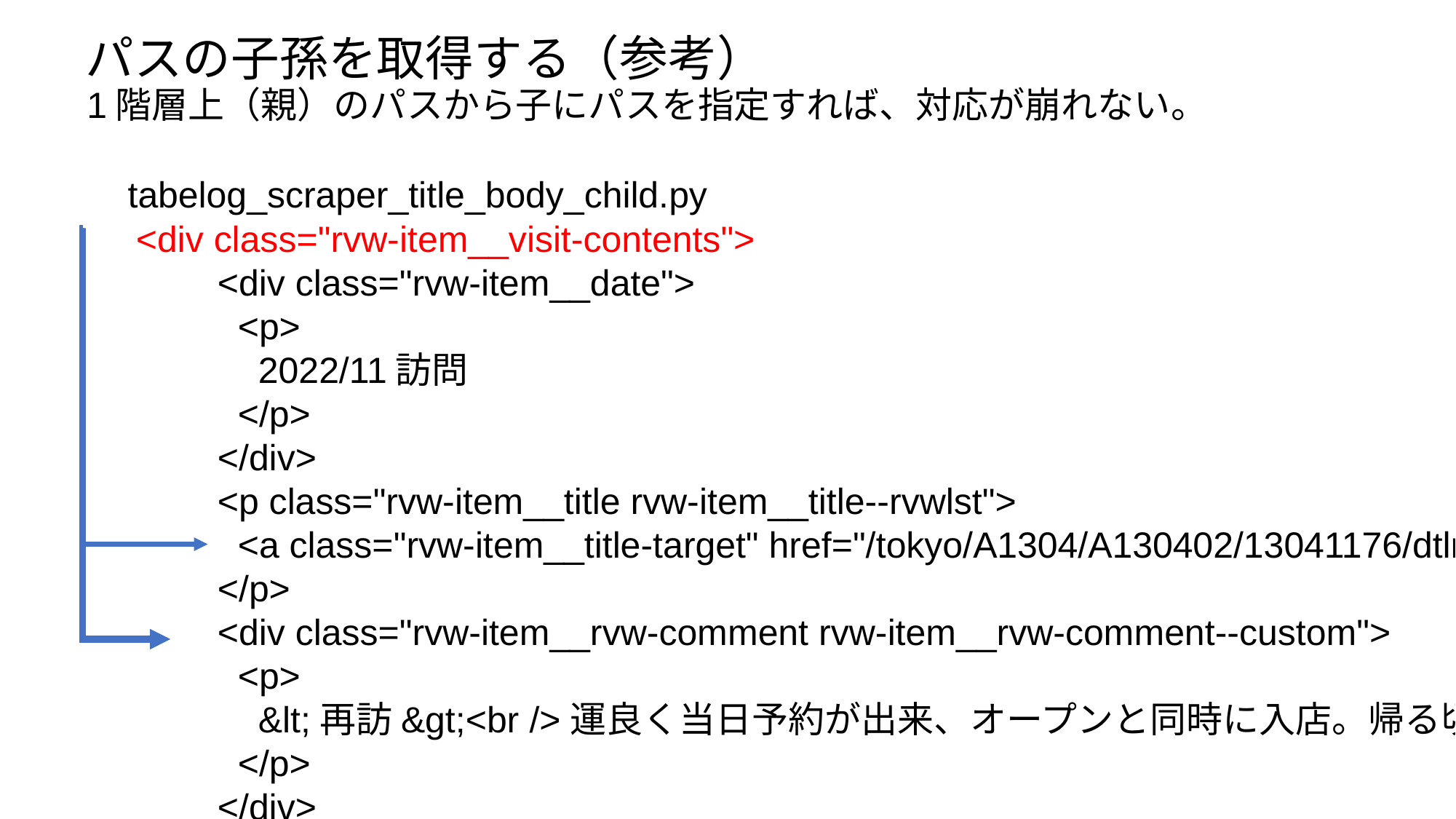

パスの子孫を取得する（参考）
1階層上（親）のパスから子にパスを指定すれば、対応が崩れない。
tabelog_scraper_title_body_child.py

<div class="rvw-item__visit-contents">
        <div class="rvw-item__date">
          <p>
            2022/11訪問
          </p>
        </div>
        <p class="rvw-item__title rvw-item__title--rvwlst">
          <a class="rvw-item__title-target" href="/tokyo/A1304/A130402/13041176/dtlrvwlst/B443653003/?use_type=0&amp;rvw_part=all&amp;lc=0&amp;smp=1"><strong>人気のハンバーグ専門店</strong></a>
        </p>
        <div class="rvw-item__rvw-comment rvw-item__rvw-comment--custom">
          <p>
            &lt;再訪&gt;<br />運良く当日予約が出来、オープンと同時に入店。帰る頃には、順番待ちの人達が居る。ちなみに今回もテーブルの上にメッセージ入りのショップカードが添えられていた。心温まるサービスで席に着いた時に嬉...
          </p>
        </div>